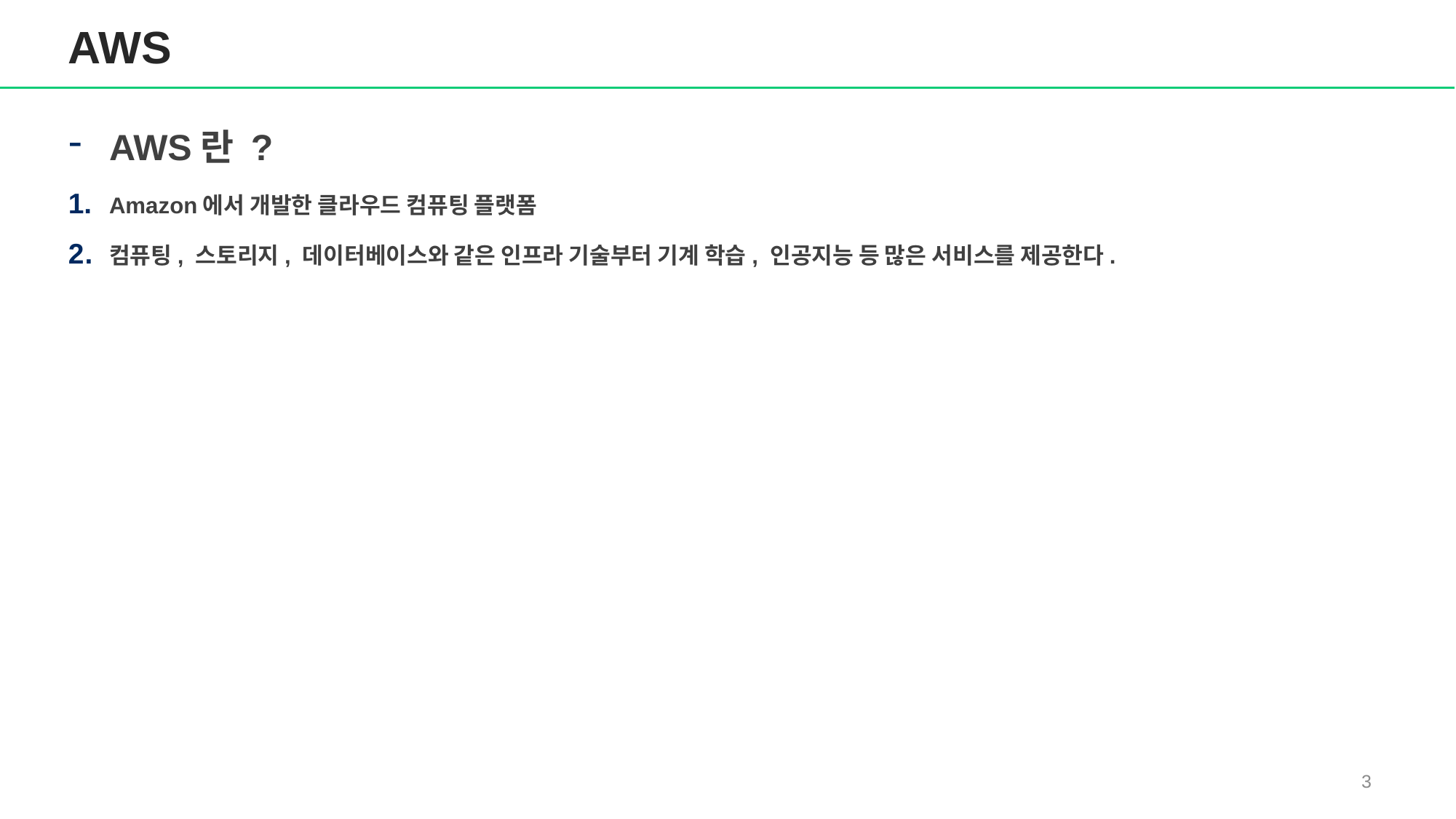

AWS
AWS란 ?
Amazon에서 개발한 클라우드 컴퓨팅 플랫폼
컴퓨팅, 스토리지, 데이터베이스와 같은 인프라 기술부터 기계 학습, 인공지능 등 많은 서비스를 제공한다.

3